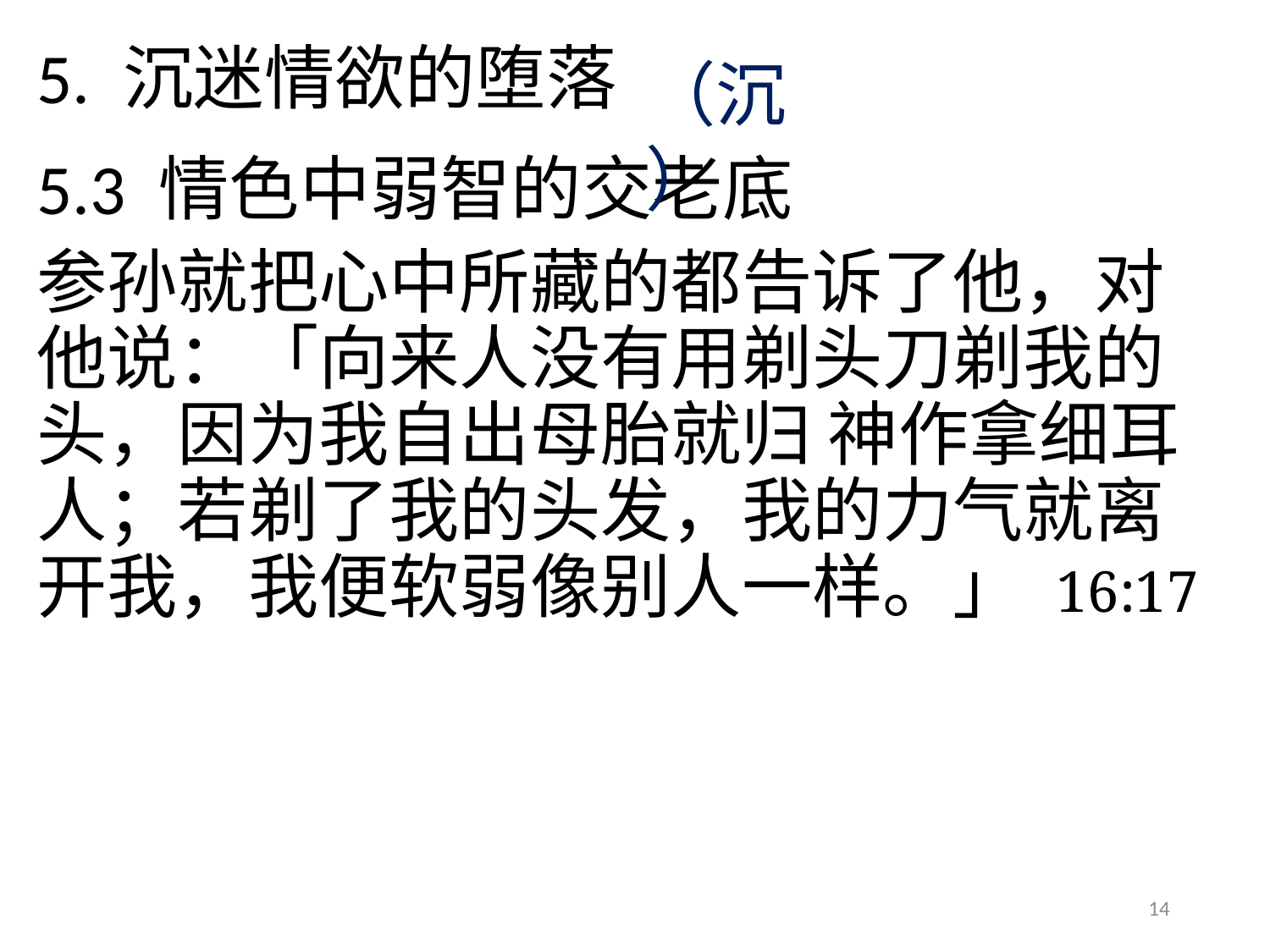

# 5. 沉迷情欲的堕落
（沉）
5.3 情色中弱智的交老底
参孙就把心中所藏的都告诉了他，对他说：「向来人没有用剃头刀剃我的头，因为我自出母胎就归 神作拿细耳人；若剃了我的头发，我的力气就离开我，我便软弱像别人一样。」 16:17

14